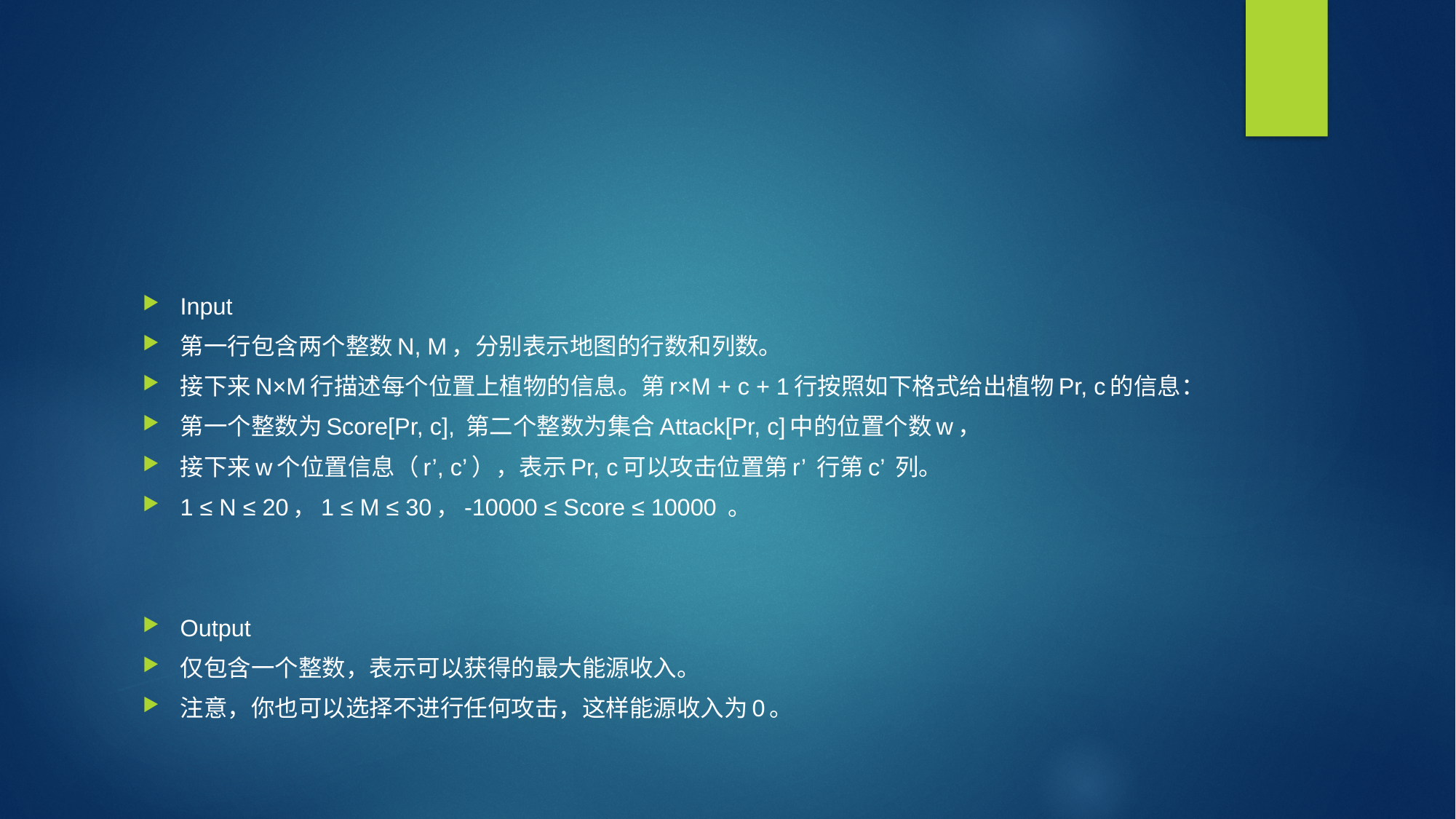

#

Input
第一行包含两个整数N, M，分别表示地图的行数和列数。
接下来N×M行描述每个位置上植物的信息。第r×M + c + 1行按照如下格式给出植物Pr, c的信息：
第一个整数为Score[Pr, c], 第二个整数为集合Attack[Pr, c]中的位置个数w，
接下来w个位置信息（r’, c’），表示Pr, c可以攻击位置第r’ 行第c’ 列。
1 ≤ N ≤ 20，1 ≤ M ≤ 30，-10000 ≤ Score ≤ 10000 。

Output
仅包含一个整数，表示可以获得的最大能源收入。
注意，你也可以选择不进行任何攻击，这样能源收入为0。